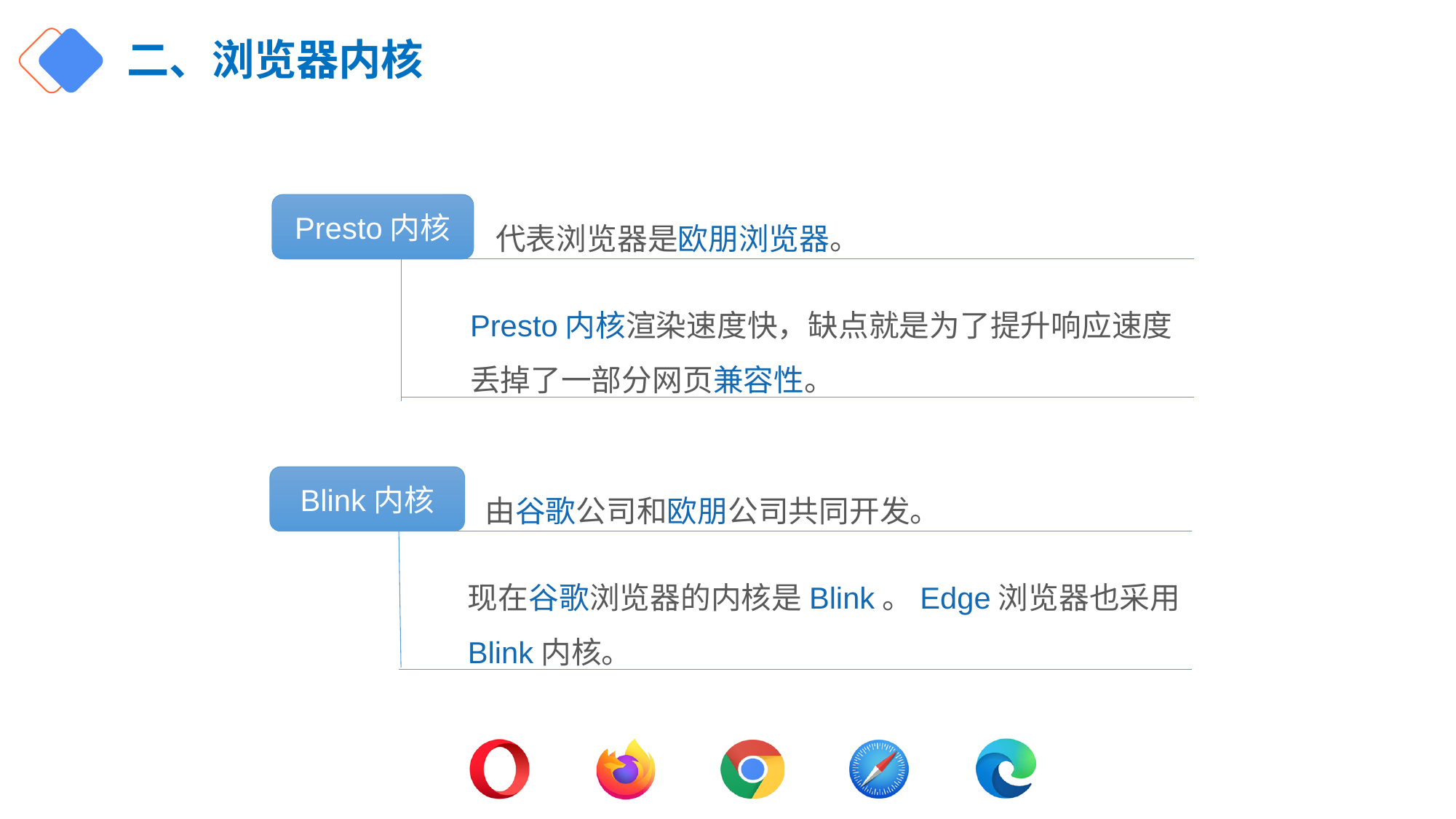

# 二、浏览器内核
Presto内核
代表浏览器是欧朋浏览器。
Presto内核渲染速度快，缺点就是为了提升响应速度丢掉了一部分网页兼容性。
Blink内核
由谷歌公司和欧朋公司共同开发。
现在谷歌浏览器的内核是Blink。Edge浏览器也采用Blink内核。